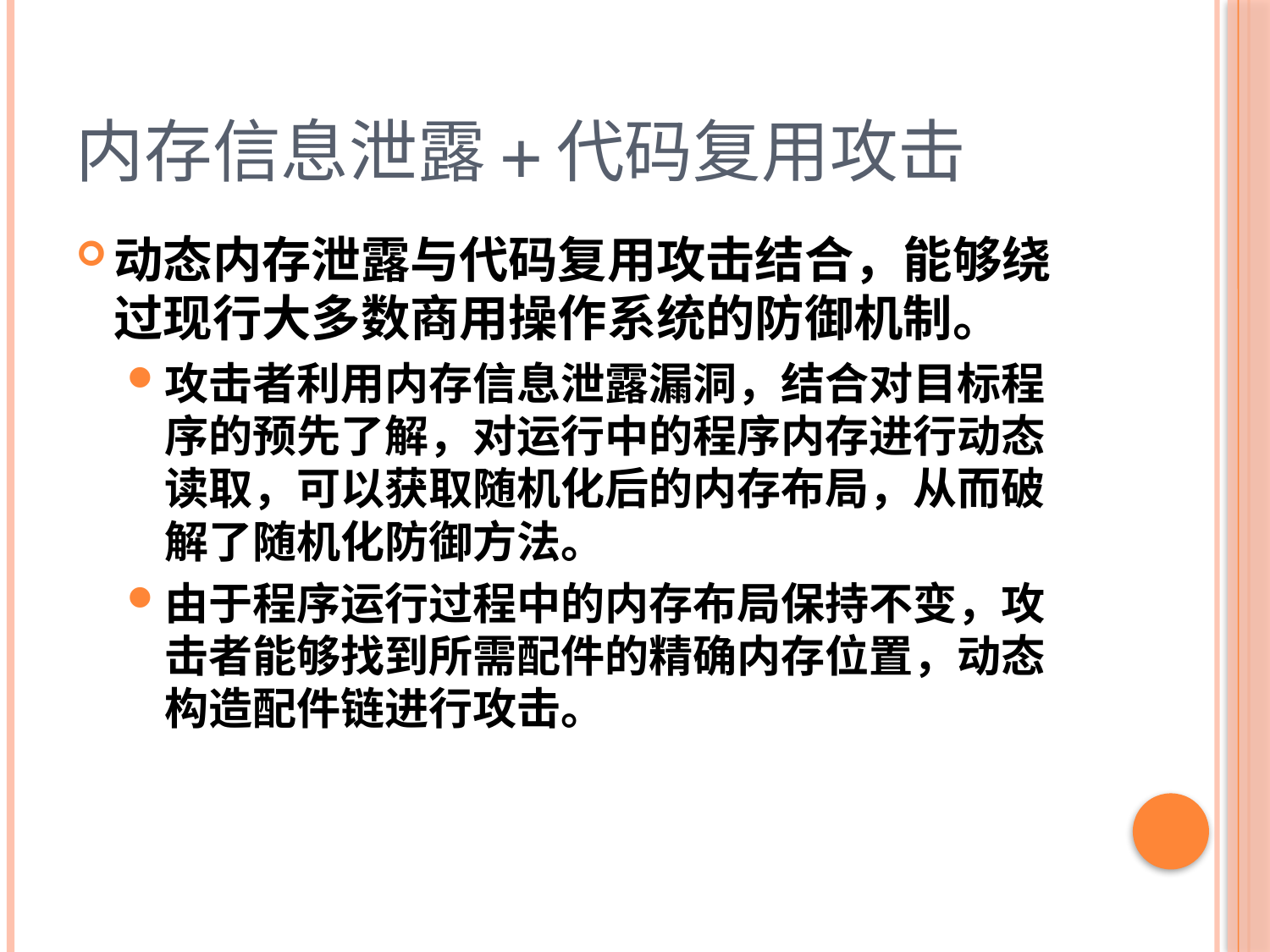

# 内存信息泄露+代码复用攻击
动态内存泄露与代码复用攻击结合，能够绕过现行大多数商用操作系统的防御机制。
攻击者利用内存信息泄露漏洞，结合对目标程序的预先了解，对运行中的程序内存进行动态读取，可以获取随机化后的内存布局，从而破解了随机化防御方法。
由于程序运行过程中的内存布局保持不变，攻击者能够找到所需配件的精确内存位置，动态构造配件链进行攻击。